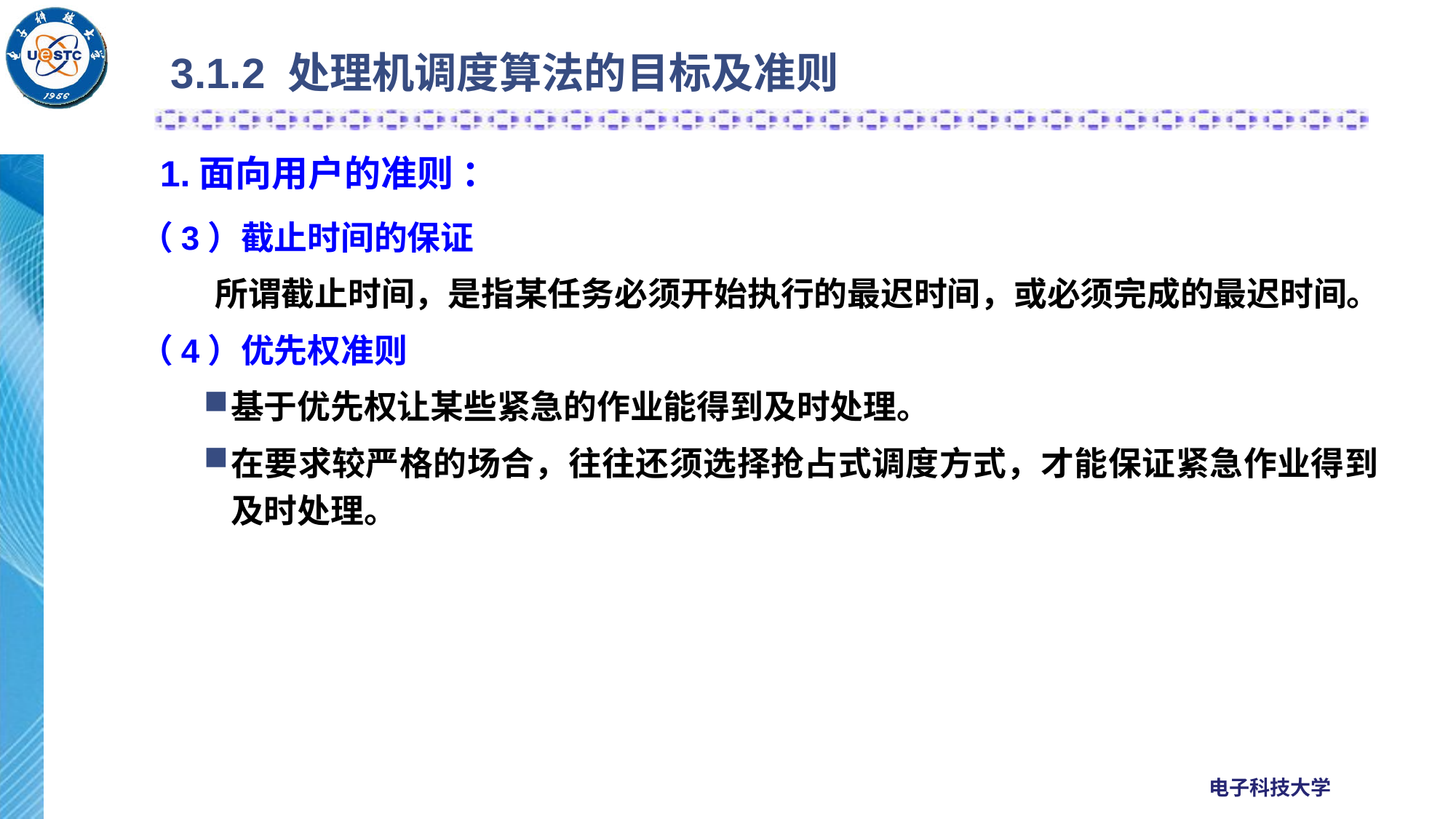

# 3.1.2 处理机调度算法的目标及准则
1.面向用户的准则 ：
（3）截止时间的保证
         所谓截止时间，是指某任务必须开始执行的最迟时间，或必须完成的最迟时间。
（4）优先权准则
基于优先权让某些紧急的作业能得到及时处理。
在要求较严格的场合，往往还须选择抢占式调度方式，才能保证紧急作业得到及时处理。